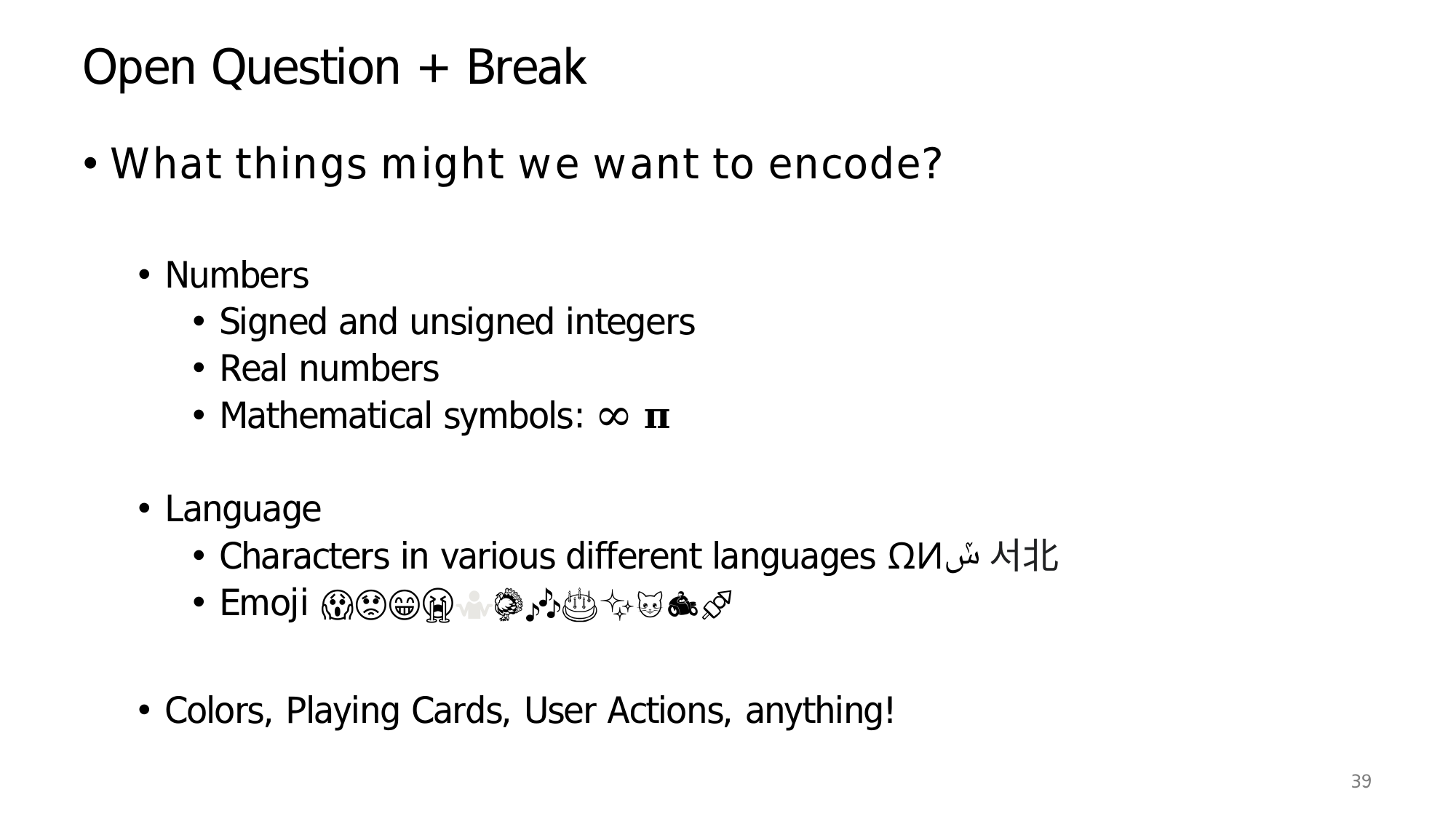

# Open Question + Break
What things might we want to encode?

Numbers
Signed and unsigned integers
Real numbers
Mathematical symbols: ∞ 𝛑

Language
Characters in various different languages ΩͶݽ서北
Emoji 😱😡😁😭🤷🦃🎶🎂✨🐱‍🏍🍢

Colors, Playing Cards, User Actions, anything!
39